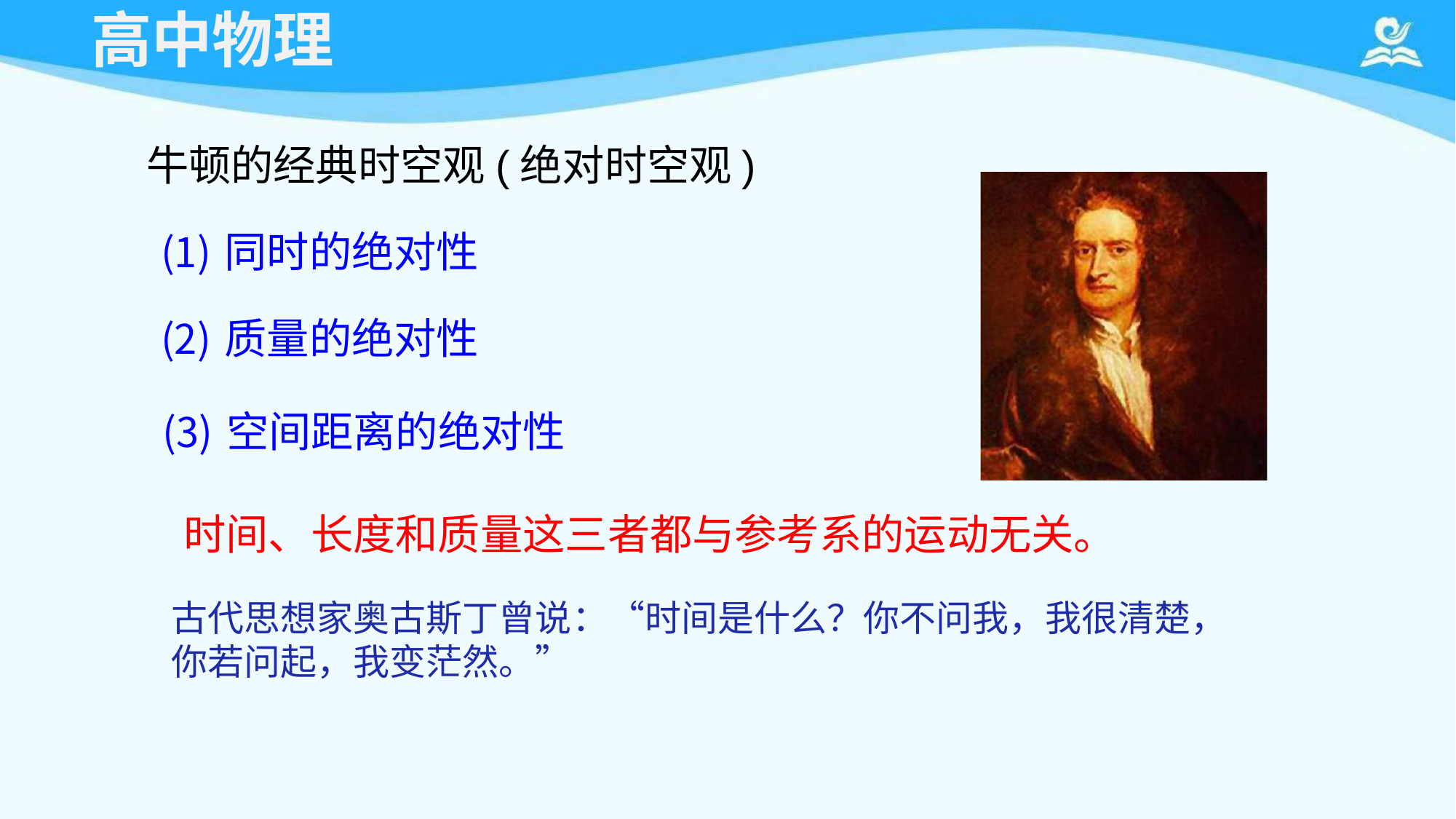

# 高中物理
牛顿的经典时空观(绝对时空观)
同时的绝对性
质量的绝对性

空间距离的绝对性

时间、长度和质量这三者都与参考系的运动无关。
古代思想家奥古斯丁曾说：“时间是什么？你不问我，我很清楚， 你若问起，我变茫然。”